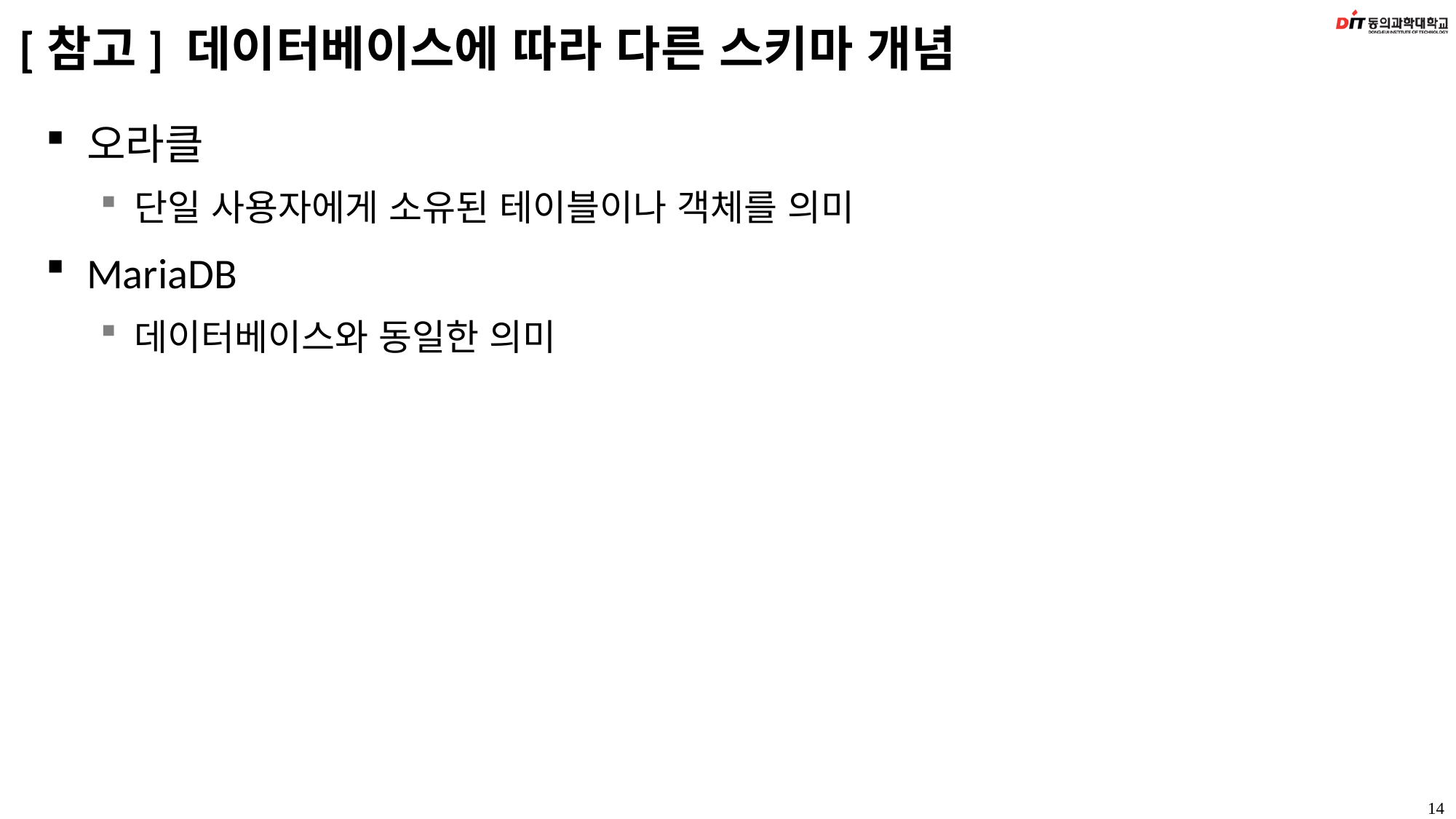

# [참고] 데이터베이스에 따라 다른 스키마 개념
오라클
단일 사용자에게 소유된 테이블이나 객체를 의미
MariaDB
데이터베이스와 동일한 의미
14